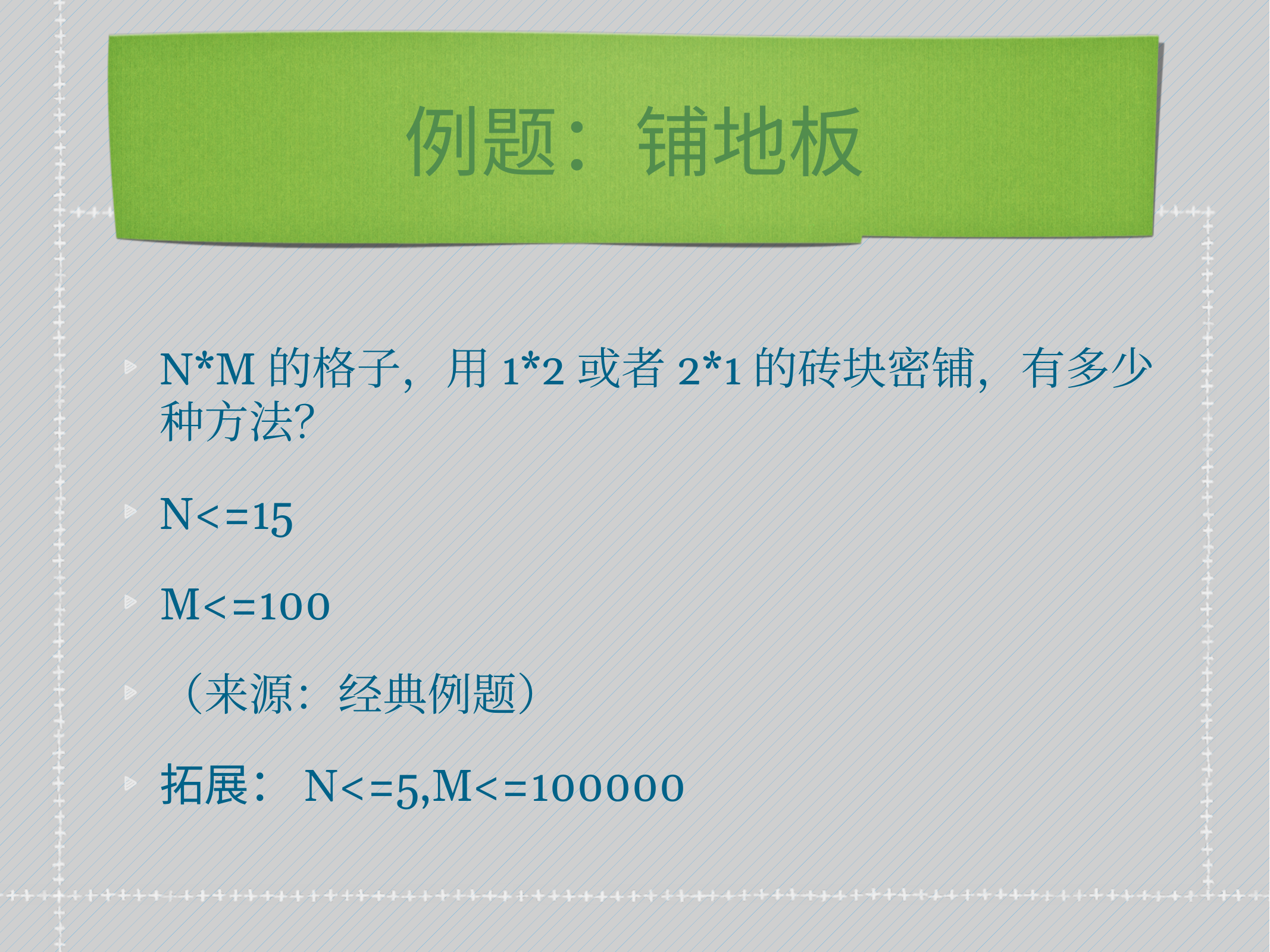

# 例题：铺地板
N*M的格子，用1*2或者2*1的砖块密铺，有多少种方法？
N<=15
M<=100
（来源：经典例题）
拓展：N<=5,M<=100000